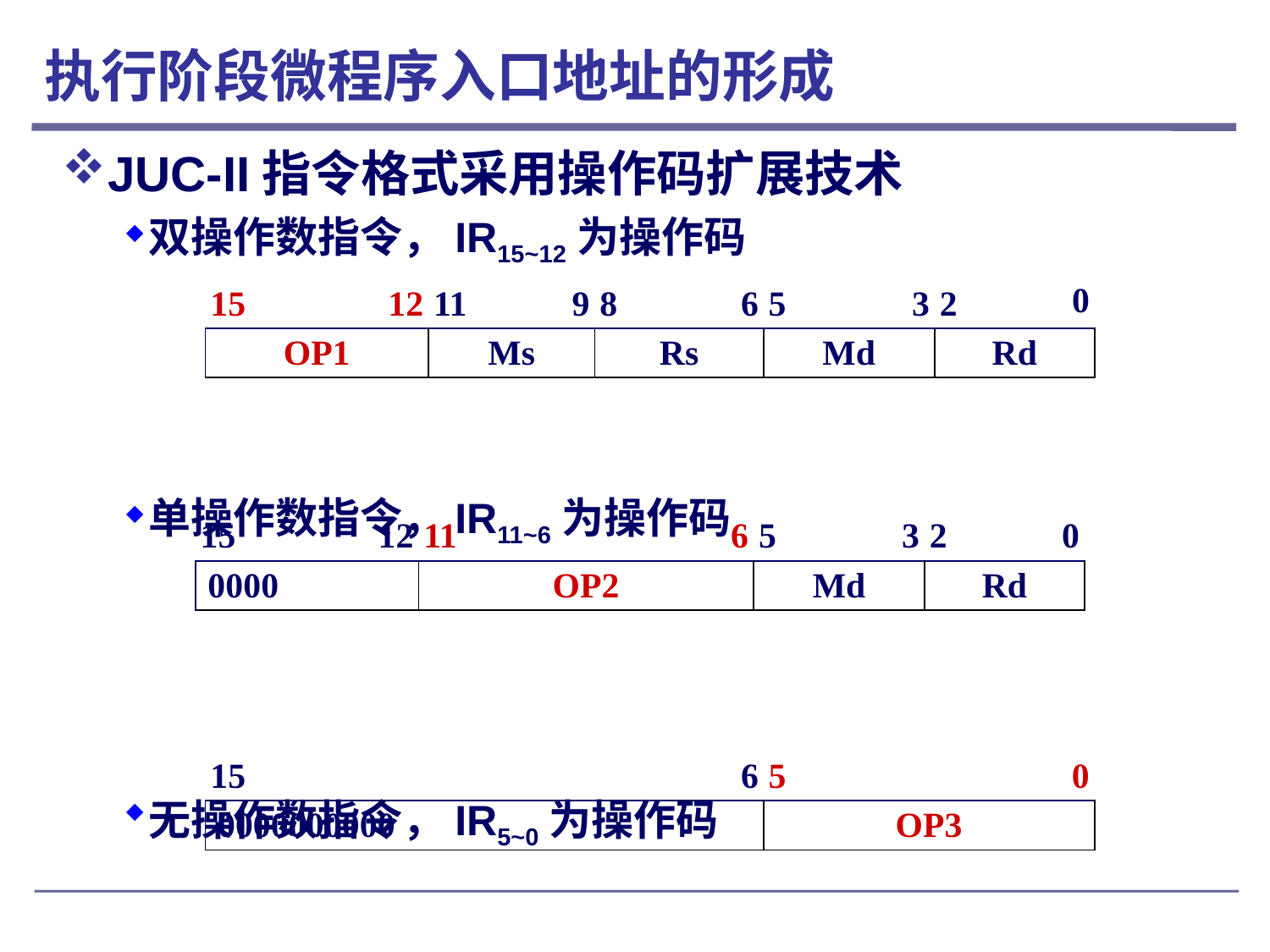

# 执行阶段微程序入口地址的形成
JUC-II指令格式采用操作码扩展技术
双操作数指令，IR15~12为操作码

单操作数指令，IR11~6为操作码

无操作数指令，IR5~0为操作码
|  | 15 | 12 | 11 | 9 | 8 | 6 | 5 | 3 | 2 | 0 |
| --- | --- | --- | --- | --- | --- | --- | --- | --- | --- | --- |
|  | OP1 |  | Ms |  | Rs |  | Md |  | Rd |  |
|  | 15 | 12 | 11 |  |  | 6 | 5 | 3 | 2 | 0 |
| --- | --- | --- | --- | --- | --- | --- | --- | --- | --- | --- |
|  | 0000 |  | OP2 |  |  |  | Md |  | Rd |  |
|  | 15 |  |  |  |  | 6 | 5 |  |  | 0 |
| --- | --- | --- | --- | --- | --- | --- | --- | --- | --- | --- |
|  | 0000000000 |  |  |  |  |  | OP3 |  |  |  |
29